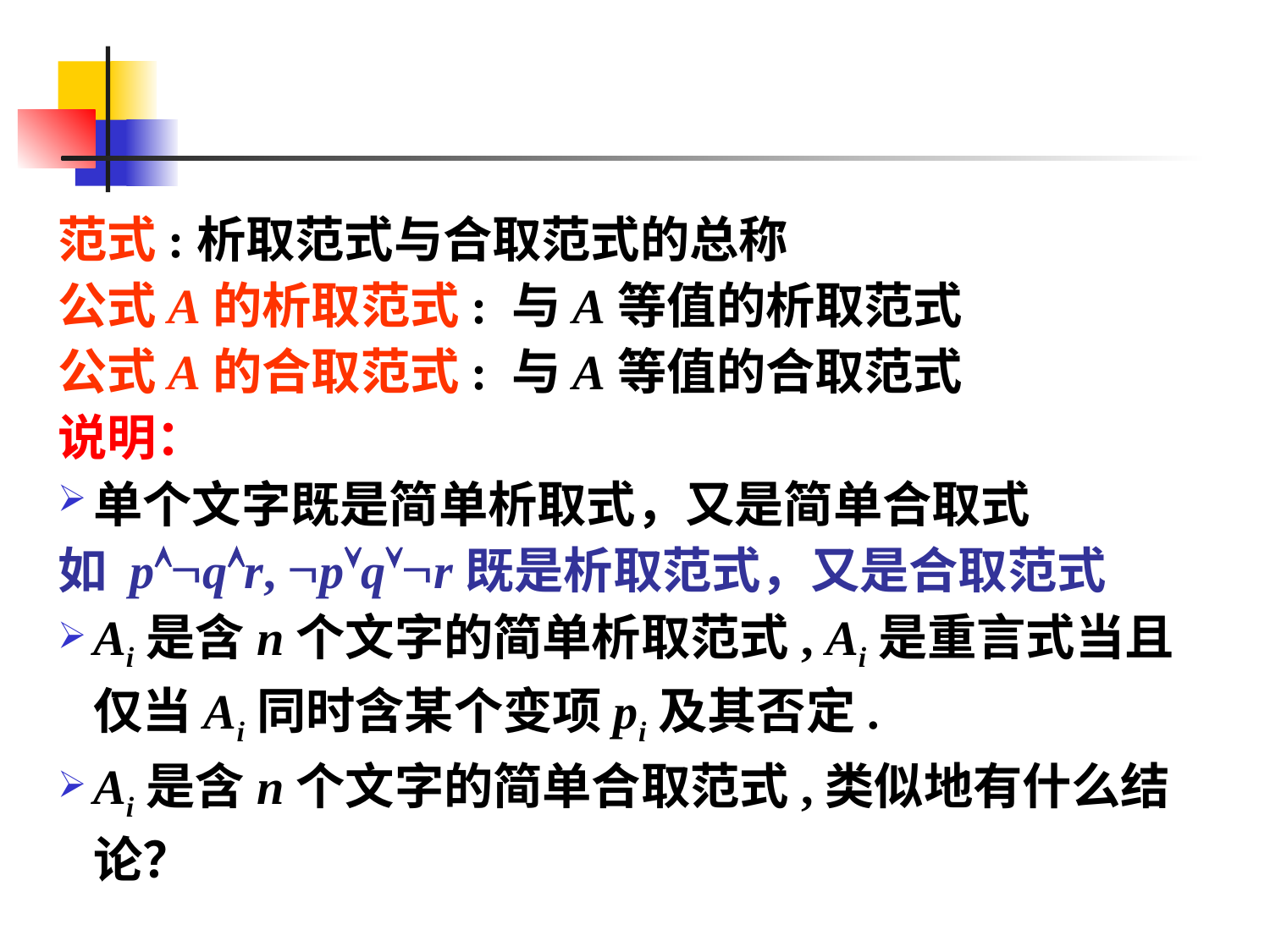

#
范式:析取范式与合取范式的总称
公式A的析取范式: 与A等值的析取范式
公式A的合取范式: 与A等值的合取范式
说明：
单个文字既是简单析取式，又是简单合取式
如 p∧¬q∧r, ¬p∨q∨¬r既是析取范式，又是合取范式
Ai是含n个文字的简单析取范式, Ai是重言式当且仅当Ai同时含某个变项pi及其否定.
Ai是含n个文字的简单合取范式,类似地有什么结论？